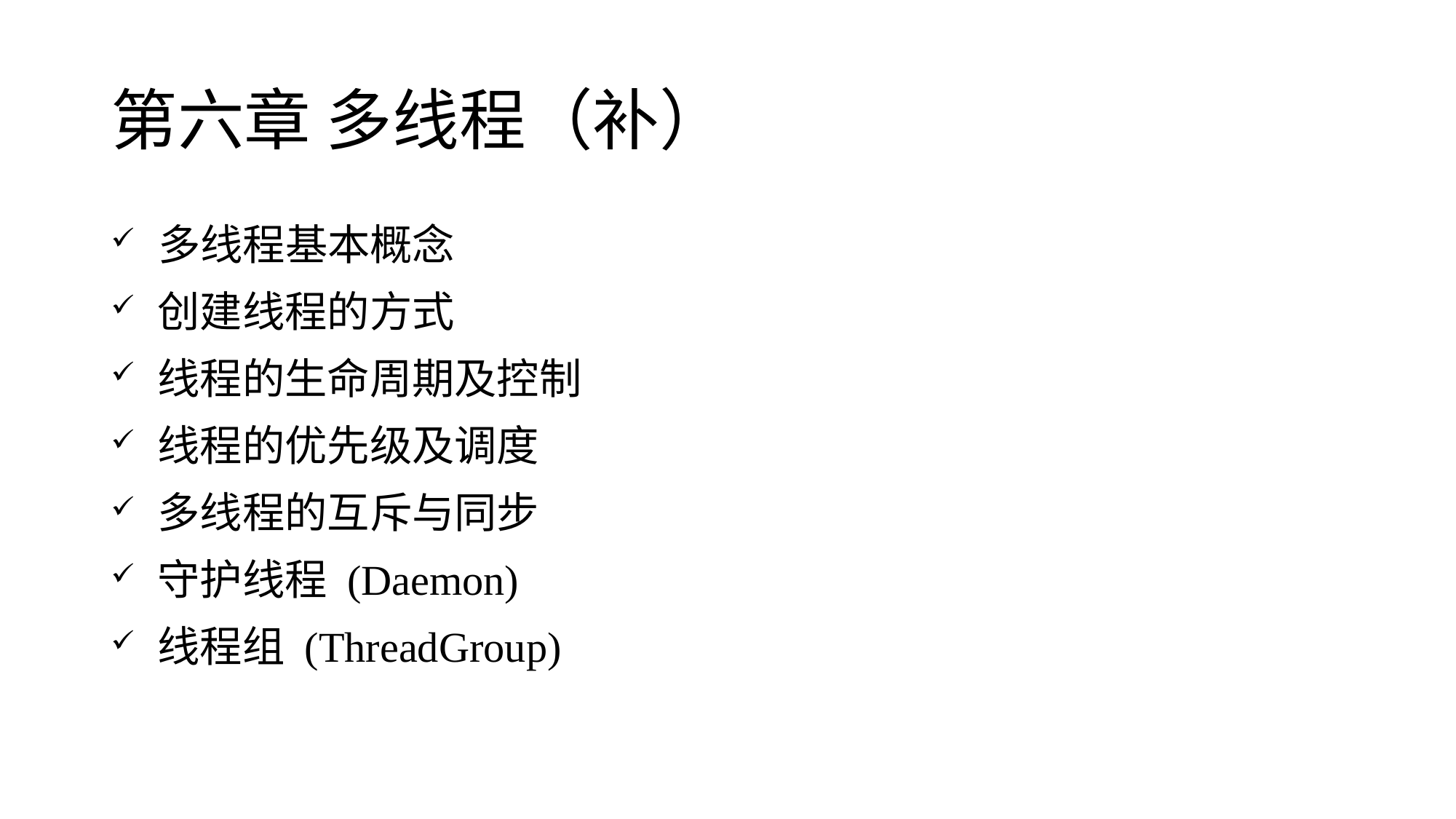

# 第六章 多线程（补）
 多线程基本概念
 创建线程的方式
 线程的生命周期及控制
 线程的优先级及调度
 多线程的互斥与同步
 守护线程 (Daemon)
 线程组 (ThreadGroup)